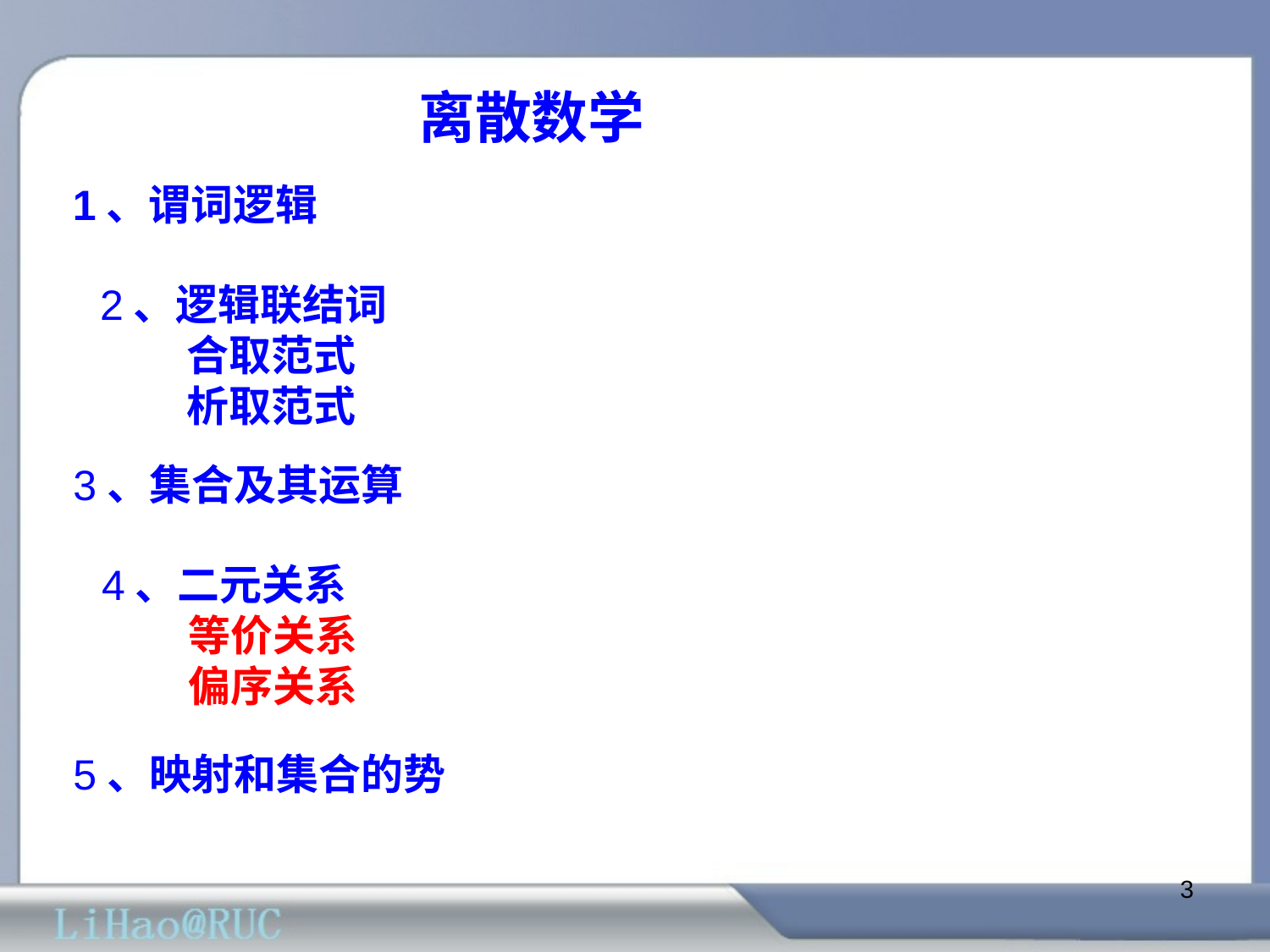

离散数学
1、谓词逻辑
2、逻辑联结词
        合取范式
        析取范式
3、集合及其运算
4、二元关系
        等价关系
        偏序关系
5、映射和集合的势
3